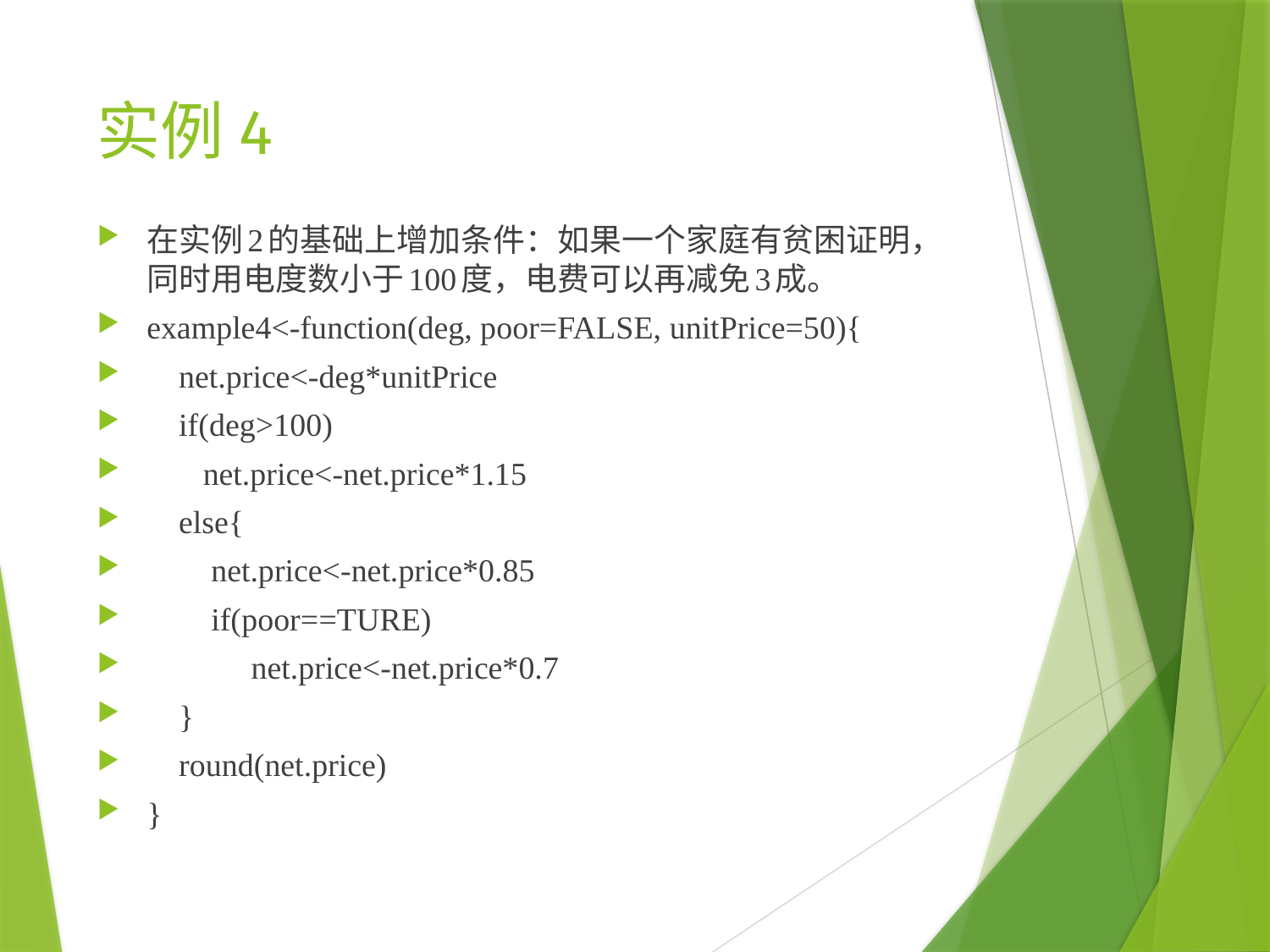

# 实例4
在实例2的基础上增加条件：如果一个家庭有贫困证明，同时用电度数小于100度，电费可以再减免3成。
example4<-function(deg, poor=FALSE, unitPrice=50){
    net.price<-deg*unitPrice
    if(deg>100)
       net.price<-net.price*1.15
    else{
        net.price<-net.price*0.85
        if(poor==TURE)
             net.price<-net.price*0.7
    }
    round(net.price)
}